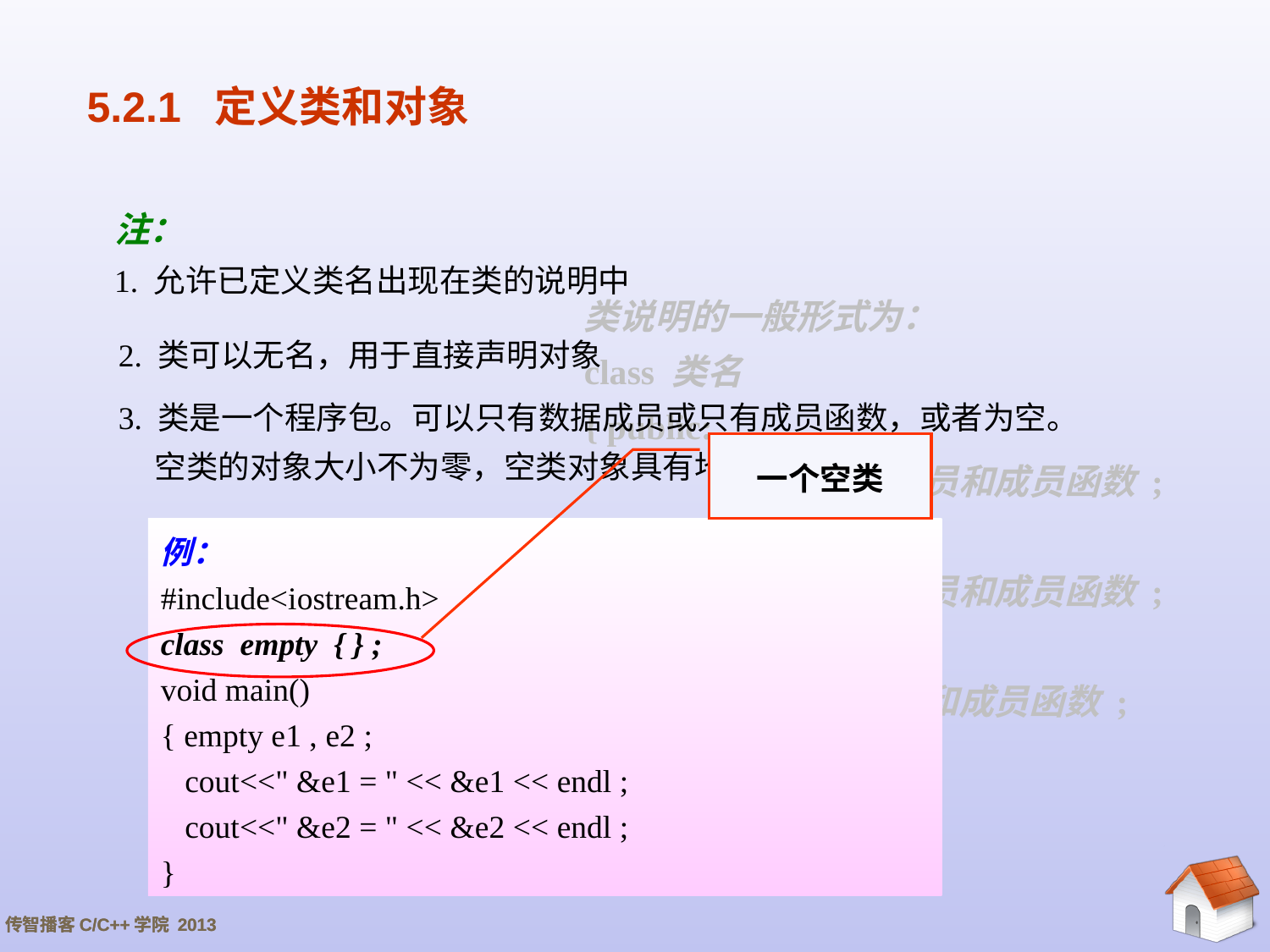

5.2.1  定义类和对象
注：
1. 允许已定义类名出现在类的说明中
类说明的一般形式为：
class 类名
{ public:
	公有段数据成员和成员函数 ;
   protected:
	保护段数据成员和成员函数 ;
   private:
	私有数据成员和成员函数 ;
} ;
2. 类可以无名，用于直接声明对象
3. 类是一个程序包。可以只有数据成员或只有成员函数，或者为空。
    空类的对象大小不为零，空类对象具有地址
一个空类
例：
#include<iostream.h>
class  empty  { } ;
void main()
{ empty e1 , e2 ;
   cout<<" &e1 = " << &e1 << endl ;
   cout<<" &e2 = " << &e2 << endl ;
}